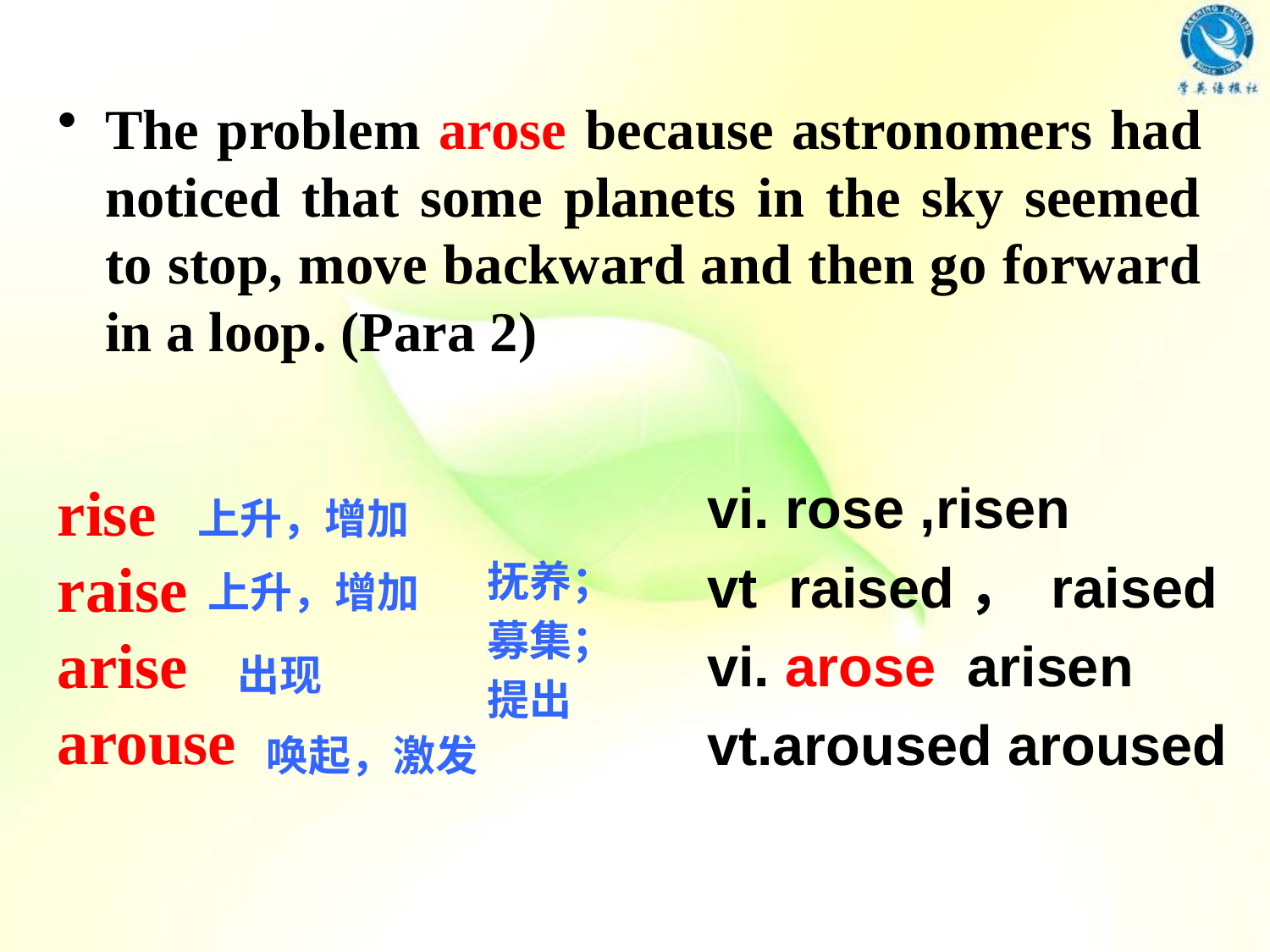

The problem arose because astronomers had noticed that some planets in the sky seemed to stop, move backward and then go forward in a loop. (Para 2)
rise
raise
arise
arouse
vi. rose ,risen
vt  raised， raised
vi. arose  arisen
vt.aroused aroused
上升，增加
抚养；
募集；
提出
上升，增加
出现
唤起，激发